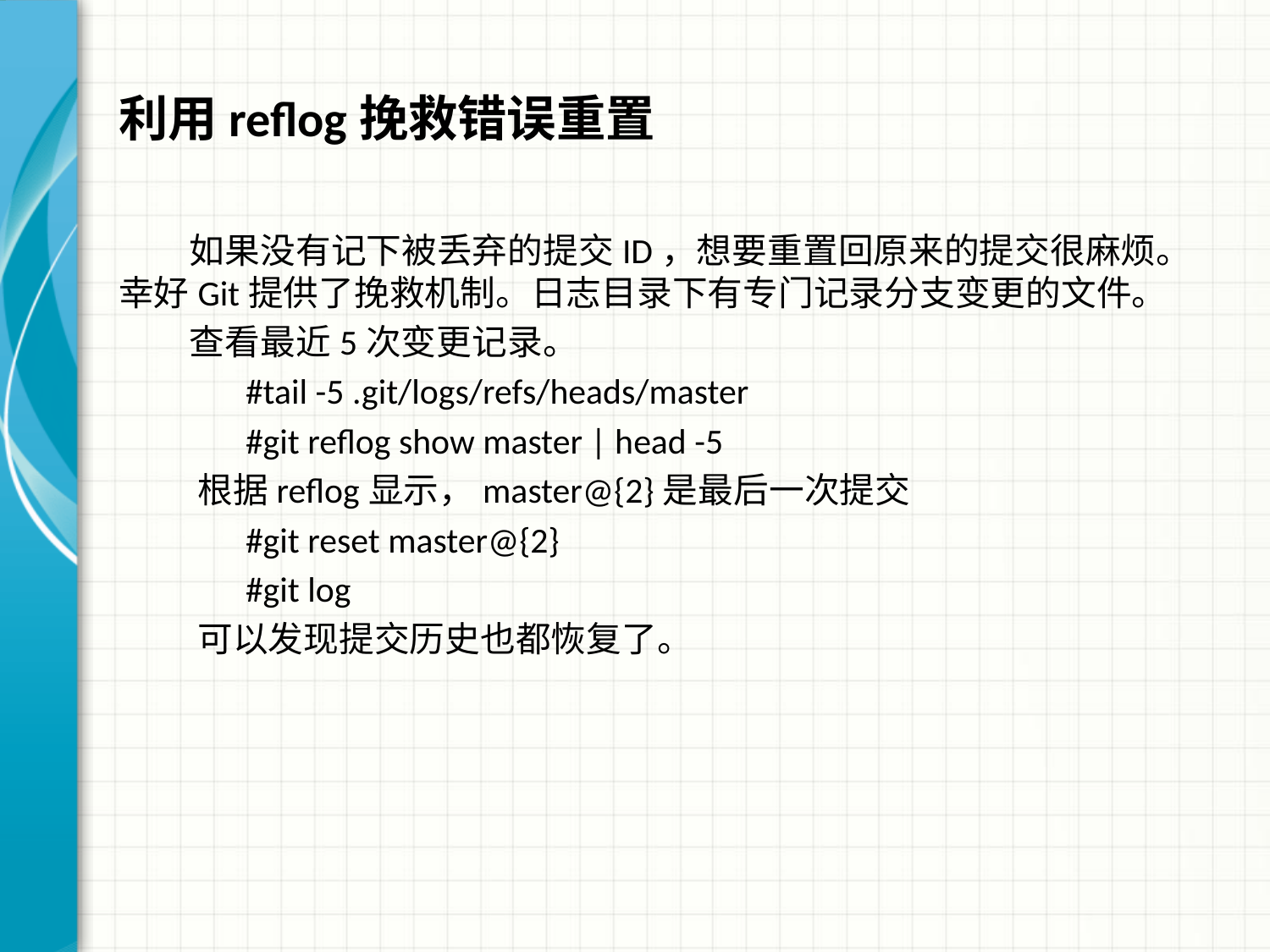

# 利用reflog挽救错误重置
        如果没有记下被丢弃的提交ID，想要重置回原来的提交很麻烦。幸好Git提供了挽救机制。日志目录下有专门记录分支变更的文件。
        查看最近5次变更记录。
	#tail -5 .git/logs/refs/heads/master
	#git reflog show master | head -5
         根据reflog显示，master@{2}是最后一次提交
	#git reset master@{2}
	#git log
         可以发现提交历史也都恢复了。